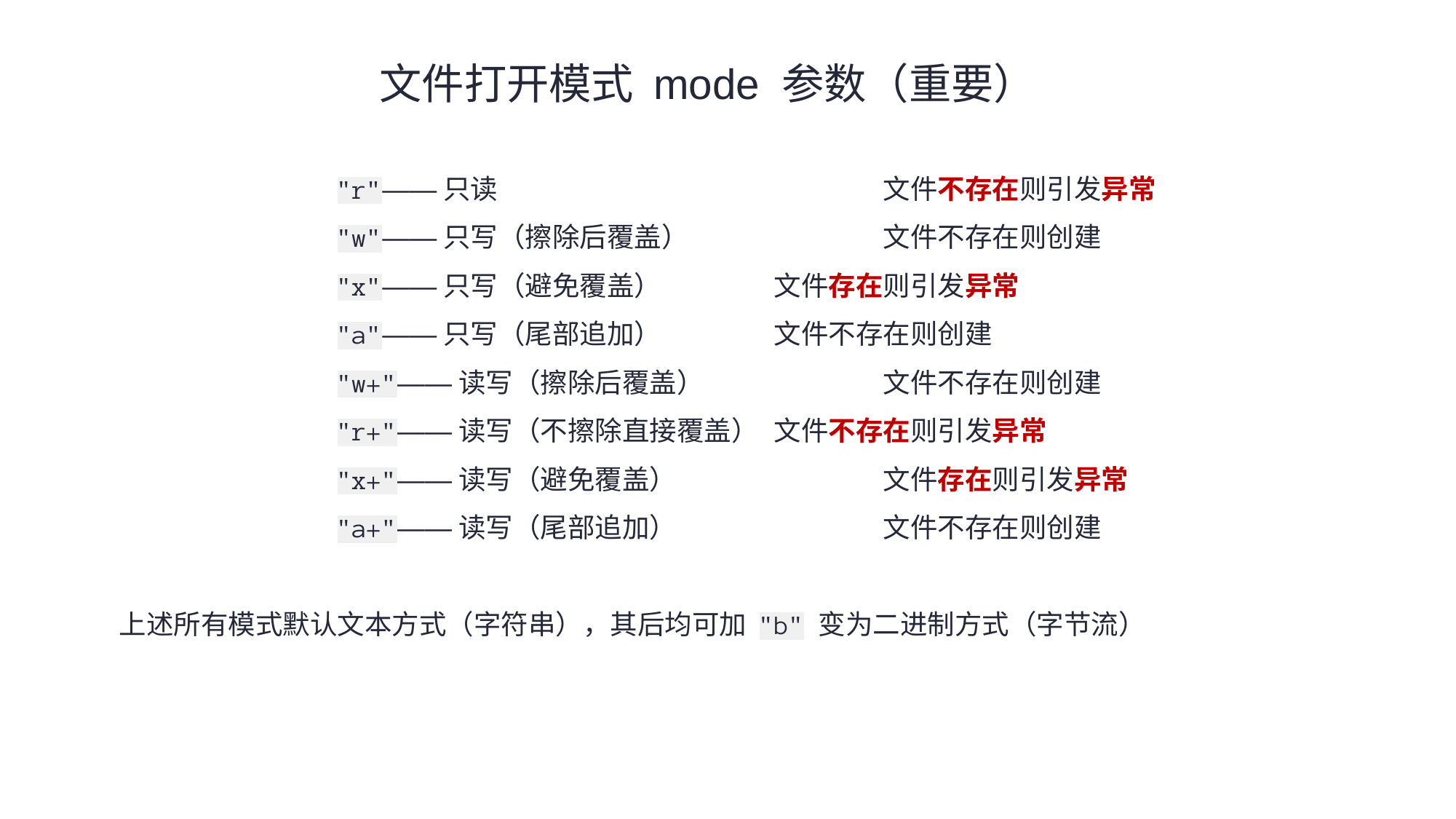

文件打开模式 mode 参数（重要）

"r"——只读				文件不存在则引发异常
"w"——只写（擦除后覆盖） 		文件不存在则创建
"x"——只写（避免覆盖）		文件存在则引发异常
"a"——只写（尾部追加）		文件不存在则创建
"w+"——读写（擦除后覆盖）		文件不存在则创建
"r+"——读写（不擦除直接覆盖）	文件不存在则引发异常
"x+"——读写（避免覆盖）		文件存在则引发异常
"a+"——读写（尾部追加）		文件不存在则创建

上述所有模式默认文本方式（字符串），其后均可加 "b" 变为二进制方式（字节流）